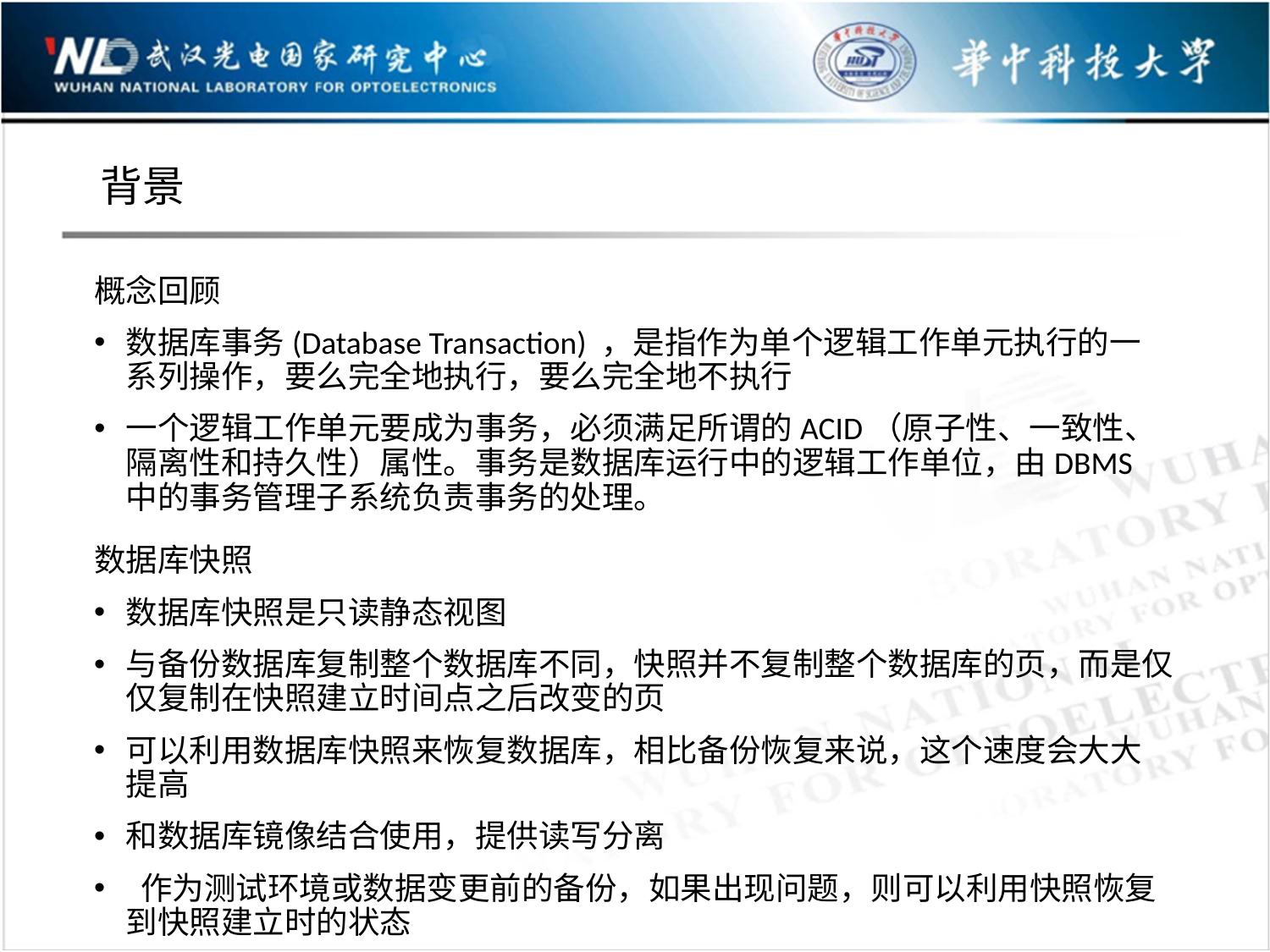

# 背景
概念回顾
数据库事务(Database Transaction) ，是指作为单个逻辑工作单元执行的一系列操作，要么完全地执行，要么完全地不执行
一个逻辑工作单元要成为事务，必须满足所谓的ACID（原子性、一致性、隔离性和持久性）属性。事务是数据库运行中的逻辑工作单位，由DBMS中的事务管理子系统负责事务的处理。

数据库快照
数据库快照是只读静态视图
与备份数据库复制整个数据库不同，快照并不复制整个数据库的页，而是仅仅复制在快照建立时间点之后改变的页
可以利用数据库快照来恢复数据库，相比备份恢复来说，这个速度会大大  提高
和数据库镜像结合使用，提供读写分离
 作为测试环境或数据变更前的备份，如果出现问题，则可以利用快照恢复到快照建立时的状态